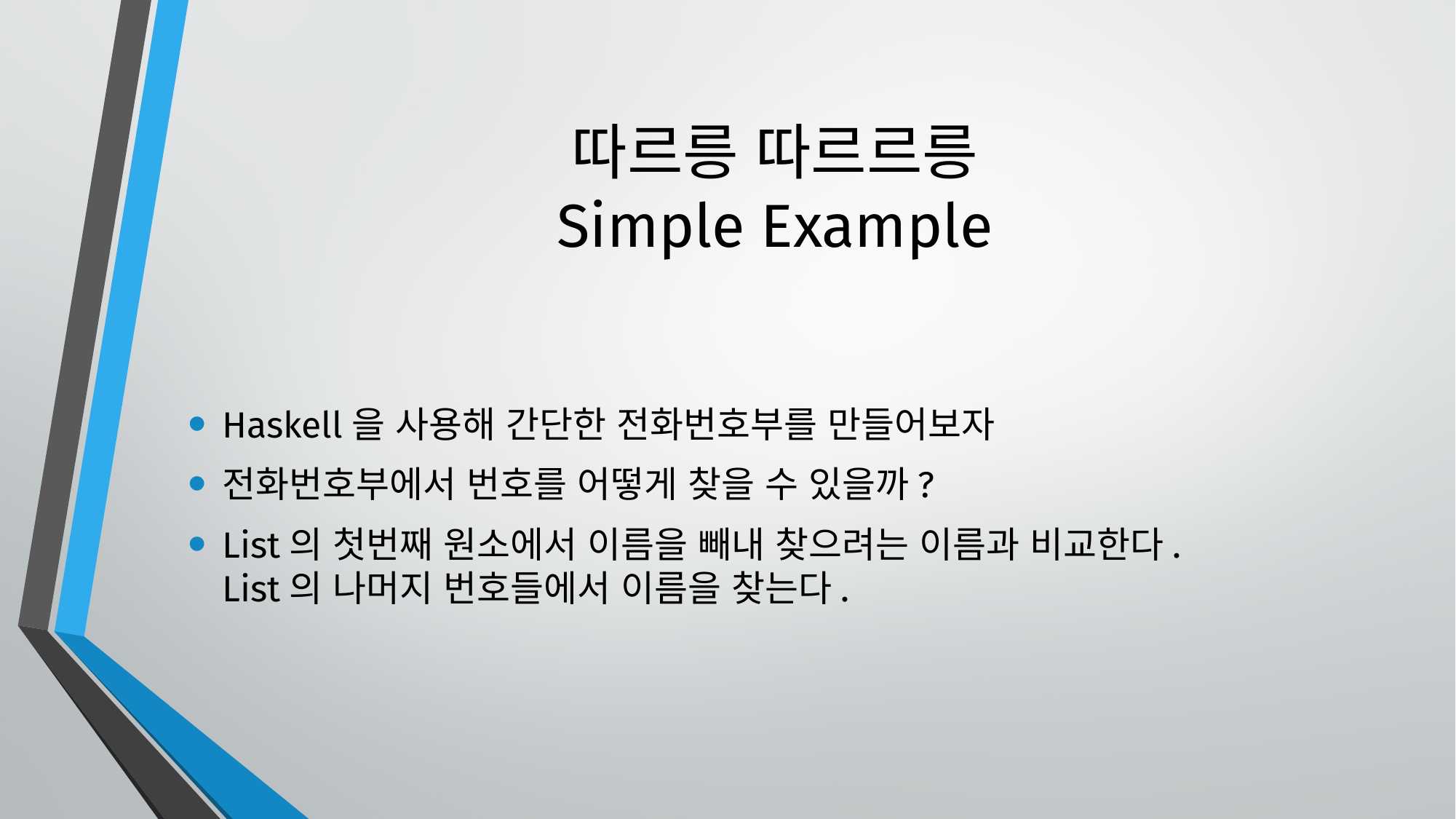

# 따르릉 따르르릉 Simple Example
Haskell을 사용해 간단한 전화번호부를 만들어보자
전화번호부에서 번호를 어떻게 찾을 수 있을까?
List의 첫번째 원소에서 이름을 빼내 찾으려는 이름과 비교한다.
List의 나머지 번호들에서 이름을 찾는다.